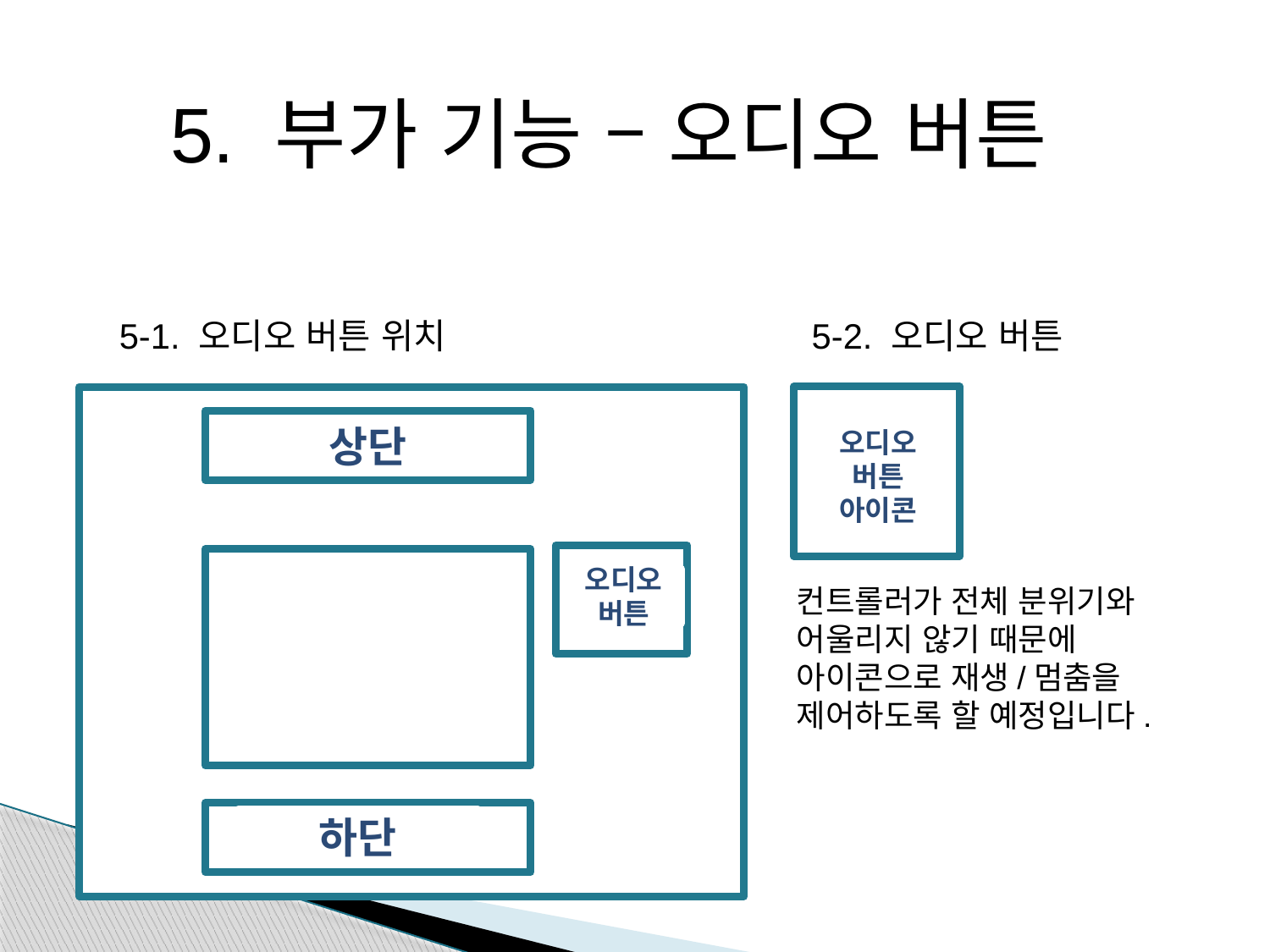

5. 부가 기능 – 오디오 버튼
5-1. 오디오 버튼 위치
5-2. 오디오 버튼

상단
오디오
버튼
아이콘

오디오 버튼
컨트롤러가 전체 분위기와 어울리지 않기 때문에
아이콘으로 재생/멈춤을 제어하도록 할 예정입니다.

하단